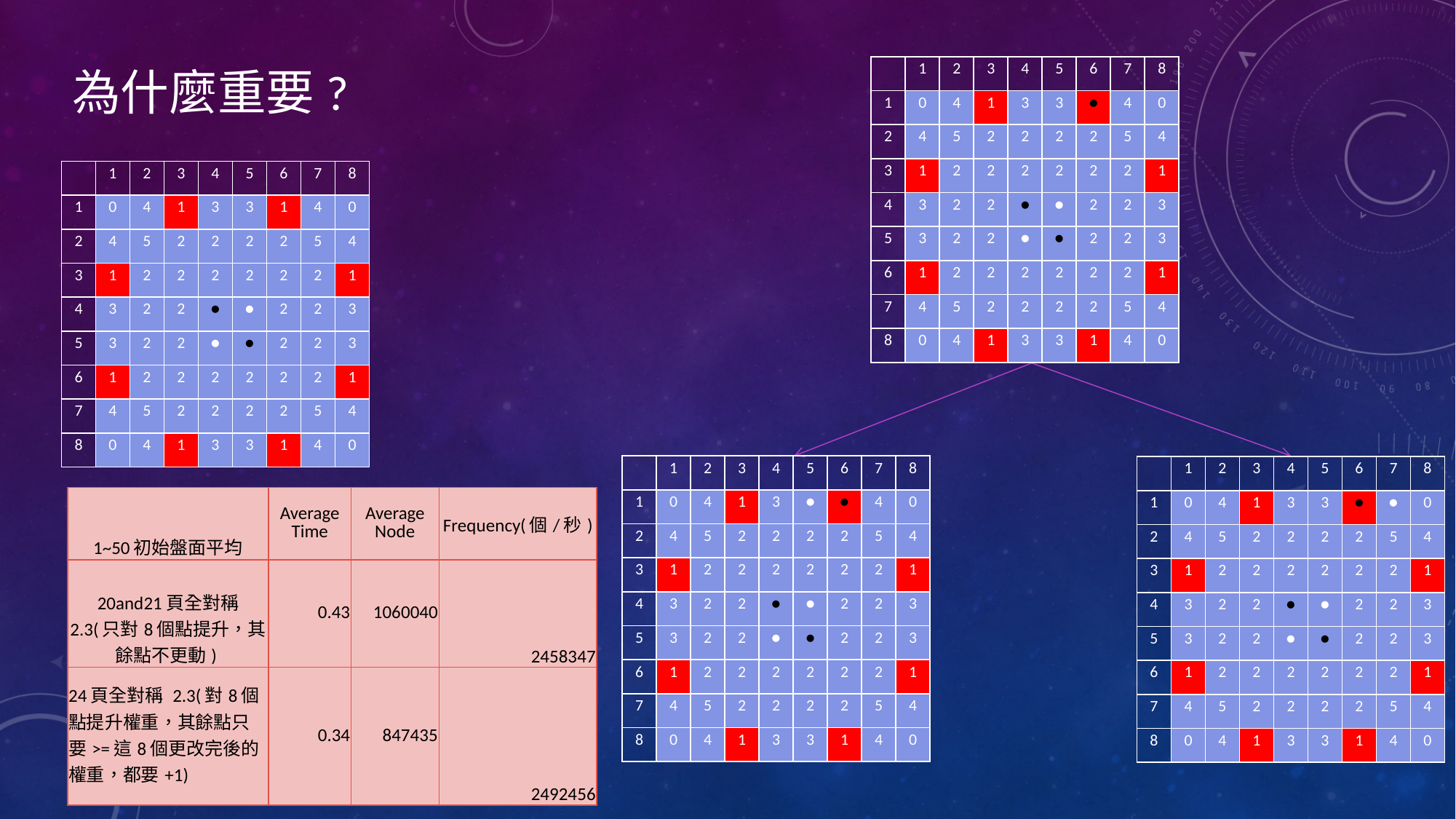

為什麼重要?
|  | 1 | 2 | 3 | 4 | 5 | 6 | 7 | 8 |
| --- | --- | --- | --- | --- | --- | --- | --- | --- |
| 1 | 0 | 4 | 1 | 3 | 3 | ● | 4 | 0 |
| 2 | 4 | 5 | 2 | 2 | 2 | 2 | 5 | 4 |
| 3 | 1 | 2 | 2 | 2 | 2 | 2 | 2 | 1 |
| 4 | 3 | 2 | 2 | ● | ● | 2 | 2 | 3 |
| 5 | 3 | 2 | 2 | ● | ● | 2 | 2 | 3 |
| 6 | 1 | 2 | 2 | 2 | 2 | 2 | 2 | 1 |
| 7 | 4 | 5 | 2 | 2 | 2 | 2 | 5 | 4 |
| 8 | 0 | 4 | 1 | 3 | 3 | 1 | 4 | 0 |
|  | 1 | 2 | 3 | 4 | 5 | 6 | 7 | 8 |
| --- | --- | --- | --- | --- | --- | --- | --- | --- |
| 1 | 0 | 4 | 1 | 3 | 3 | 1 | 4 | 0 |
| 2 | 4 | 5 | 2 | 2 | 2 | 2 | 5 | 4 |
| 3 | 1 | 2 | 2 | 2 | 2 | 2 | 2 | 1 |
| 4 | 3 | 2 | 2 | ● | ● | 2 | 2 | 3 |
| 5 | 3 | 2 | 2 | ● | ● | 2 | 2 | 3 |
| 6 | 1 | 2 | 2 | 2 | 2 | 2 | 2 | 1 |
| 7 | 4 | 5 | 2 | 2 | 2 | 2 | 5 | 4 |
| 8 | 0 | 4 | 1 | 3 | 3 | 1 | 4 | 0 |
|  | 1 | 2 | 3 | 4 | 5 | 6 | 7 | 8 |
| --- | --- | --- | --- | --- | --- | --- | --- | --- |
| 1 | 0 | 4 | 1 | 3 | ● | ● | 4 | 0 |
| 2 | 4 | 5 | 2 | 2 | 2 | 2 | 5 | 4 |
| 3 | 1 | 2 | 2 | 2 | 2 | 2 | 2 | 1 |
| 4 | 3 | 2 | 2 | ● | ● | 2 | 2 | 3 |
| 5 | 3 | 2 | 2 | ● | ● | 2 | 2 | 3 |
| 6 | 1 | 2 | 2 | 2 | 2 | 2 | 2 | 1 |
| 7 | 4 | 5 | 2 | 2 | 2 | 2 | 5 | 4 |
| 8 | 0 | 4 | 1 | 3 | 3 | 1 | 4 | 0 |
|  | 1 | 2 | 3 | 4 | 5 | 6 | 7 | 8 |
| --- | --- | --- | --- | --- | --- | --- | --- | --- |
| 1 | 0 | 4 | 1 | 3 | 3 | ● | ● | 0 |
| 2 | 4 | 5 | 2 | 2 | 2 | 2 | 5 | 4 |
| 3 | 1 | 2 | 2 | 2 | 2 | 2 | 2 | 1 |
| 4 | 3 | 2 | 2 | ● | ● | 2 | 2 | 3 |
| 5 | 3 | 2 | 2 | ● | ● | 2 | 2 | 3 |
| 6 | 1 | 2 | 2 | 2 | 2 | 2 | 2 | 1 |
| 7 | 4 | 5 | 2 | 2 | 2 | 2 | 5 | 4 |
| 8 | 0 | 4 | 1 | 3 | 3 | 1 | 4 | 0 |
| 1~50初始盤面平均 | Average Time | Average Node | Frequency(個/秒) |
| --- | --- | --- | --- |
| 20and21頁全對稱 2.3(只對8個點提升，其餘點不更動) | 0.43 | 1060040 | 2458347 |
| 24頁全對稱 2.3(對8個點提升權重，其餘點只要>=這8個更改完後的權重，都要+1) | 0.34 | 847435 | 2492456 |